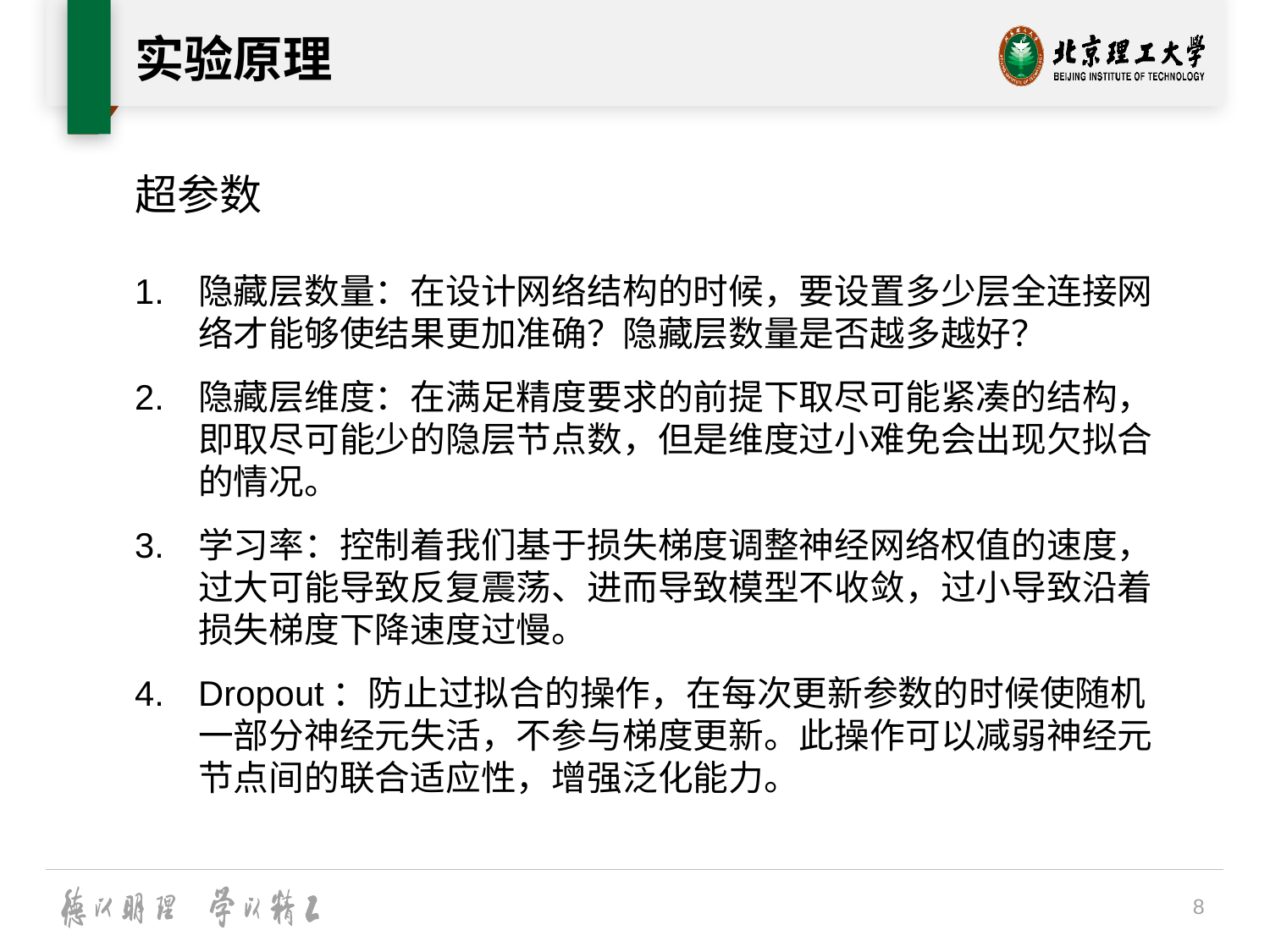

# 实验原理
超参数
隐藏层数量：在设计网络结构的时候，要设置多少层全连接网络才能够使结果更加准确？隐藏层数量是否越多越好？
隐藏层维度：在满足精度要求的前提下取尽可能紧凑的结构，即取尽可能少的隐层节点数，但是维度过小难免会出现欠拟合的情况。
学习率：控制着我们基于损失梯度调整神经网络权值的速度，过大可能导致反复震荡、进而导致模型不收敛，过小导致沿着损失梯度下降速度过慢。
Dropout：防止过拟合的操作，在每次更新参数的时候使随机一部分神经元失活，不参与梯度更新。此操作可以减弱神经元节点间的联合适应性，增强泛化能力。